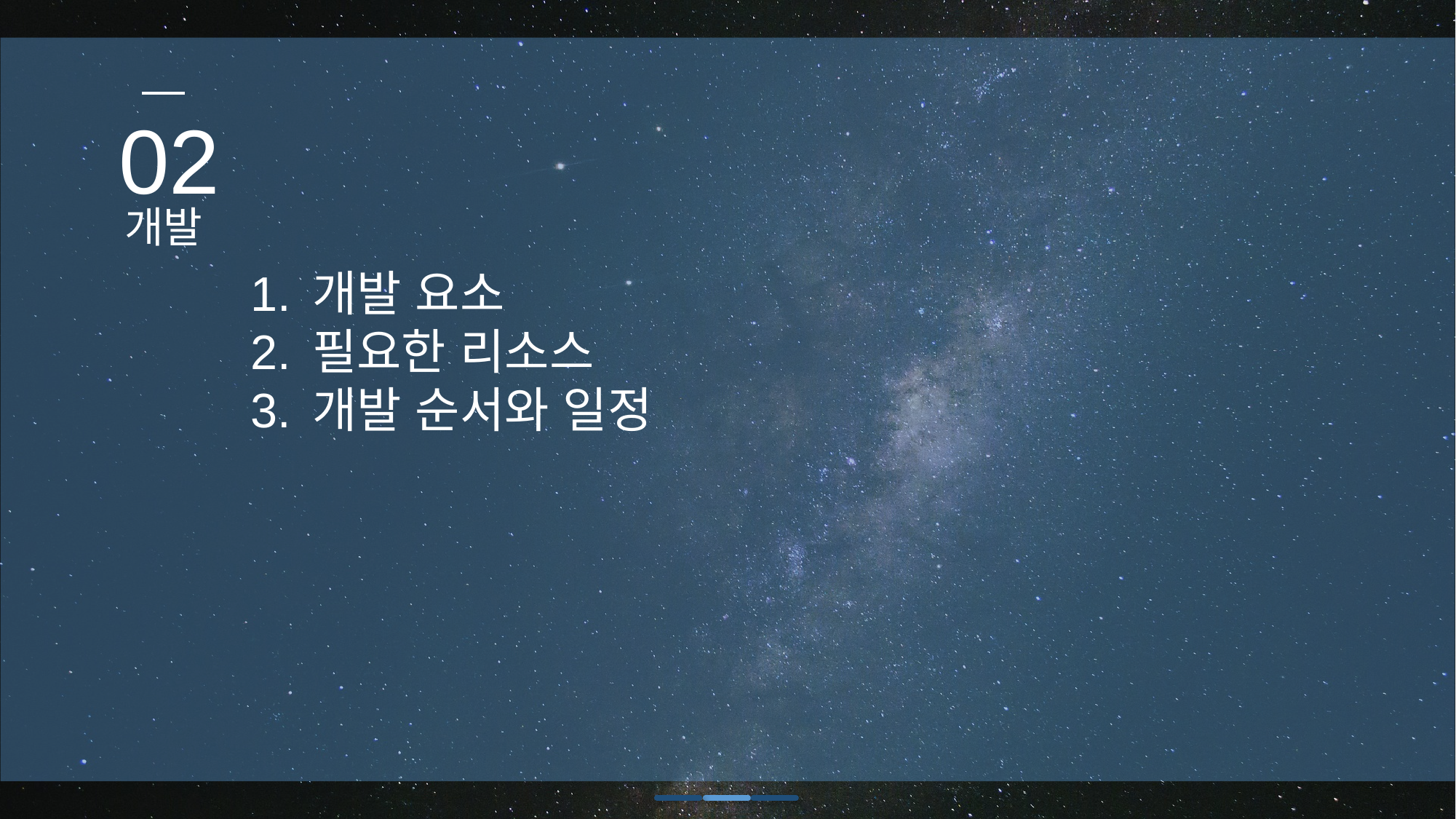

02
개발
개발 요소
필요한 리소스
개발 순서와 일정